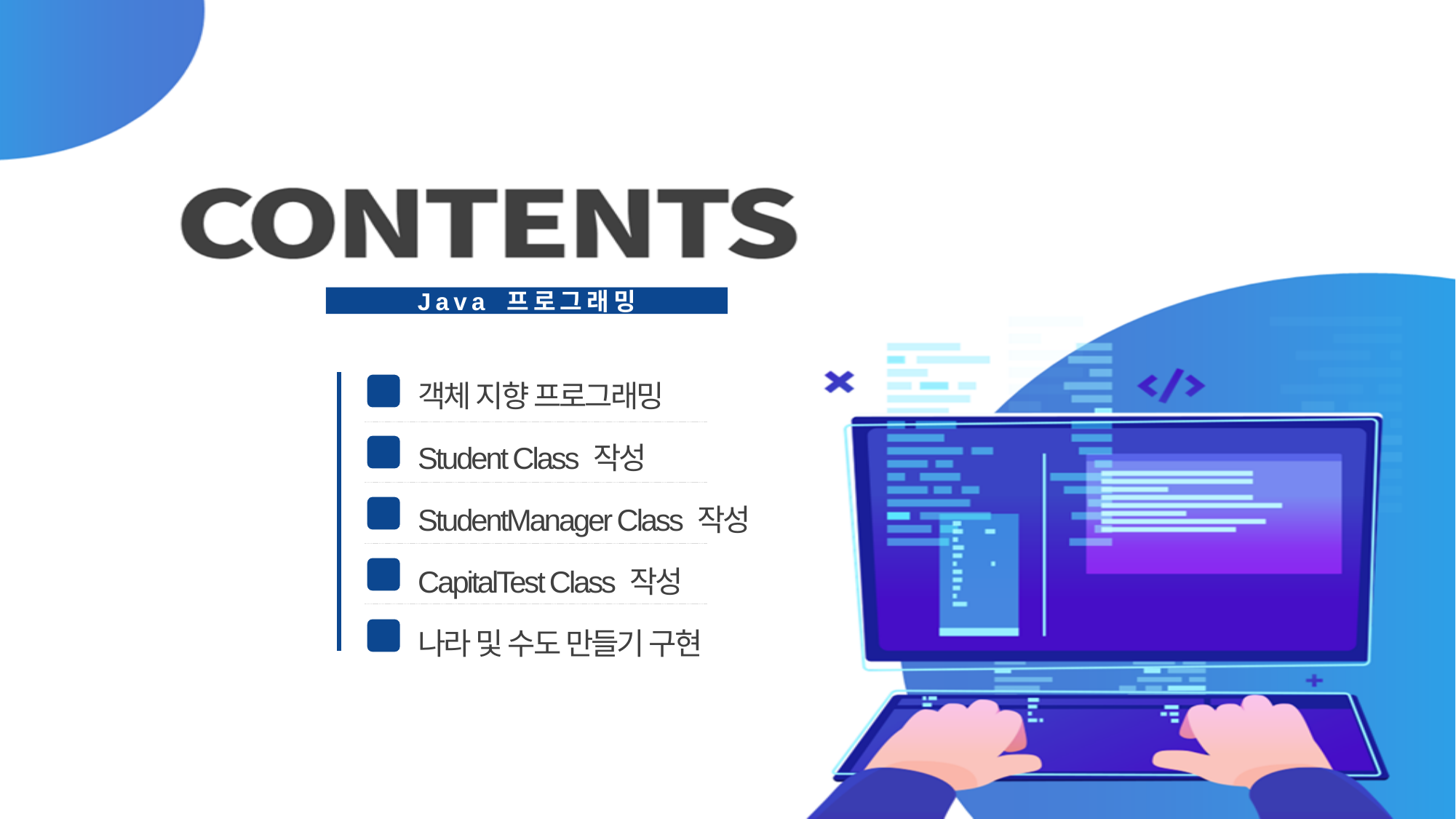

Java 프로그래밍
객체 지향 프로그래밍
Student Class 작성
StudentManager Class 작성
CapitalTest Class 작성
나라 및 수도 만들기 구현

01
02
03
04
05